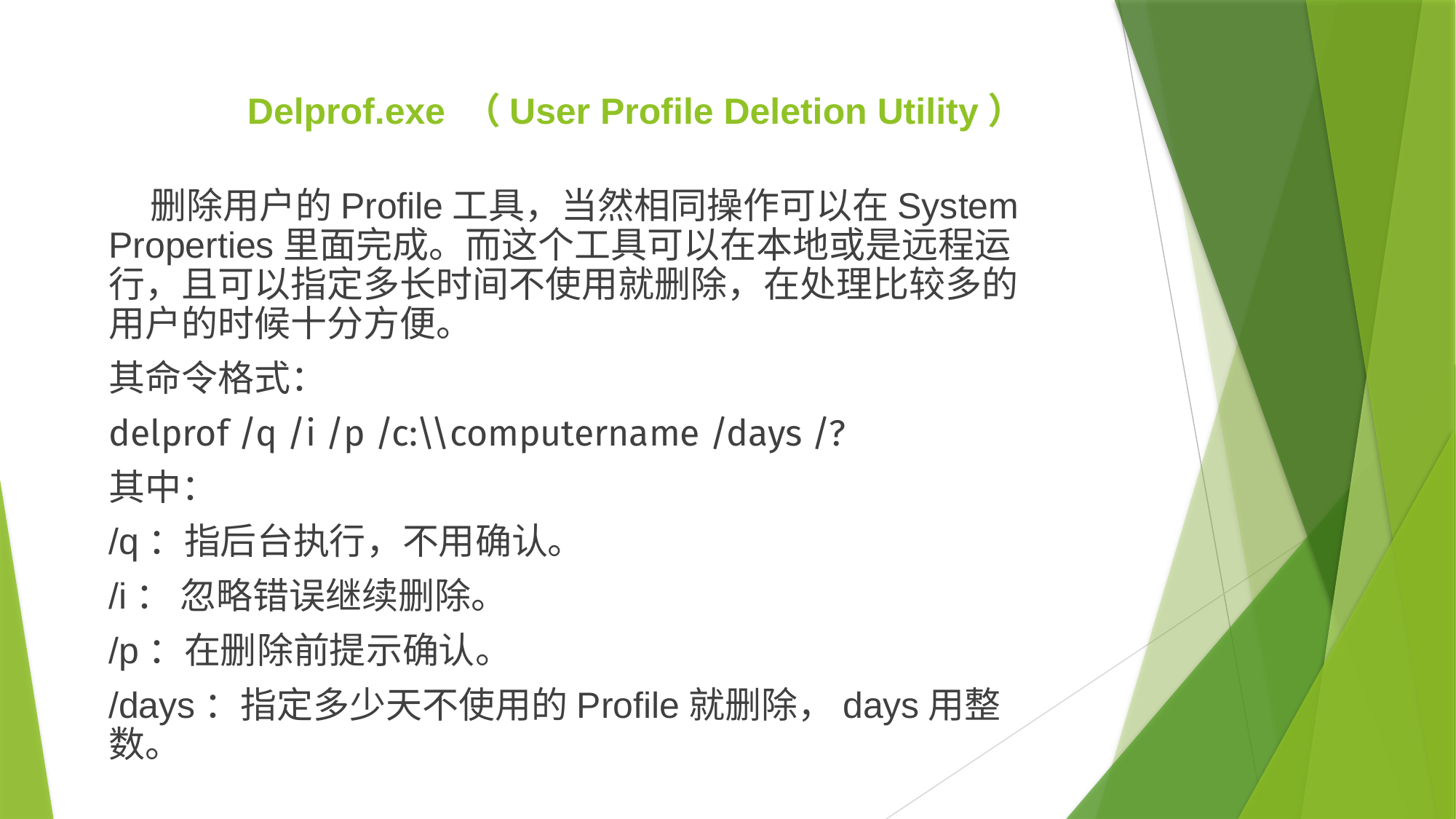

# Delprof.exe （User Profile Deletion Utility）
    删除用户的Profile工具，当然相同操作可以在System Properties里面完成。而这个工具可以在本地或是远程运行，且可以指定多长时间不使用就删除，在处理比较多的用户的时候十分方便。
其命令格式：
delprof /q /i /p /c:\\computername /days /?
其中：
/q：指后台执行，不用确认。
/i： 忽略错误继续删除。
/p：在删除前提示确认。
/days：指定多少天不使用的Profile就删除，days用整数。